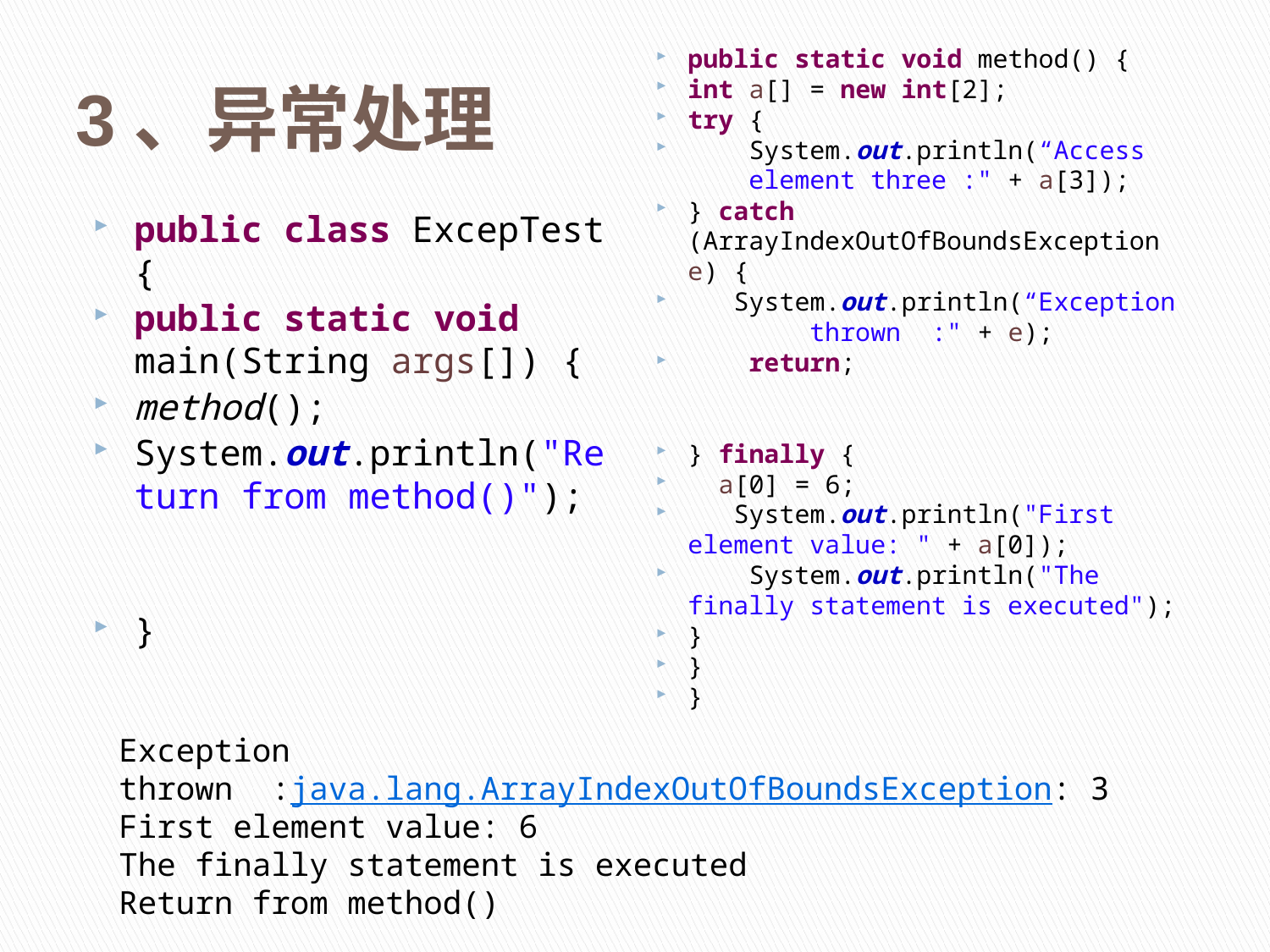

public static void method() {
int a[] = new int[2];
try {
    System.out.println(“Access       element three :" + a[3]);
} catch (ArrayIndexOutOfBoundsException e) {
   System.out.println(“Exception         thrown  :" + e);
    return;

} finally {
  a[0] = 6;
   System.out.println("First element value: " + a[0]);
    System.out.println("The finally statement is executed");
}
}
}

# 3、异常处理
public class ExcepTest {
public static void main(String args[]) {
method();
System.out.println("Return from method()");

}

Exception thrown  :java.lang.ArrayIndexOutOfBoundsException: 3
First element value: 6
The finally statement is executed
Return from method()